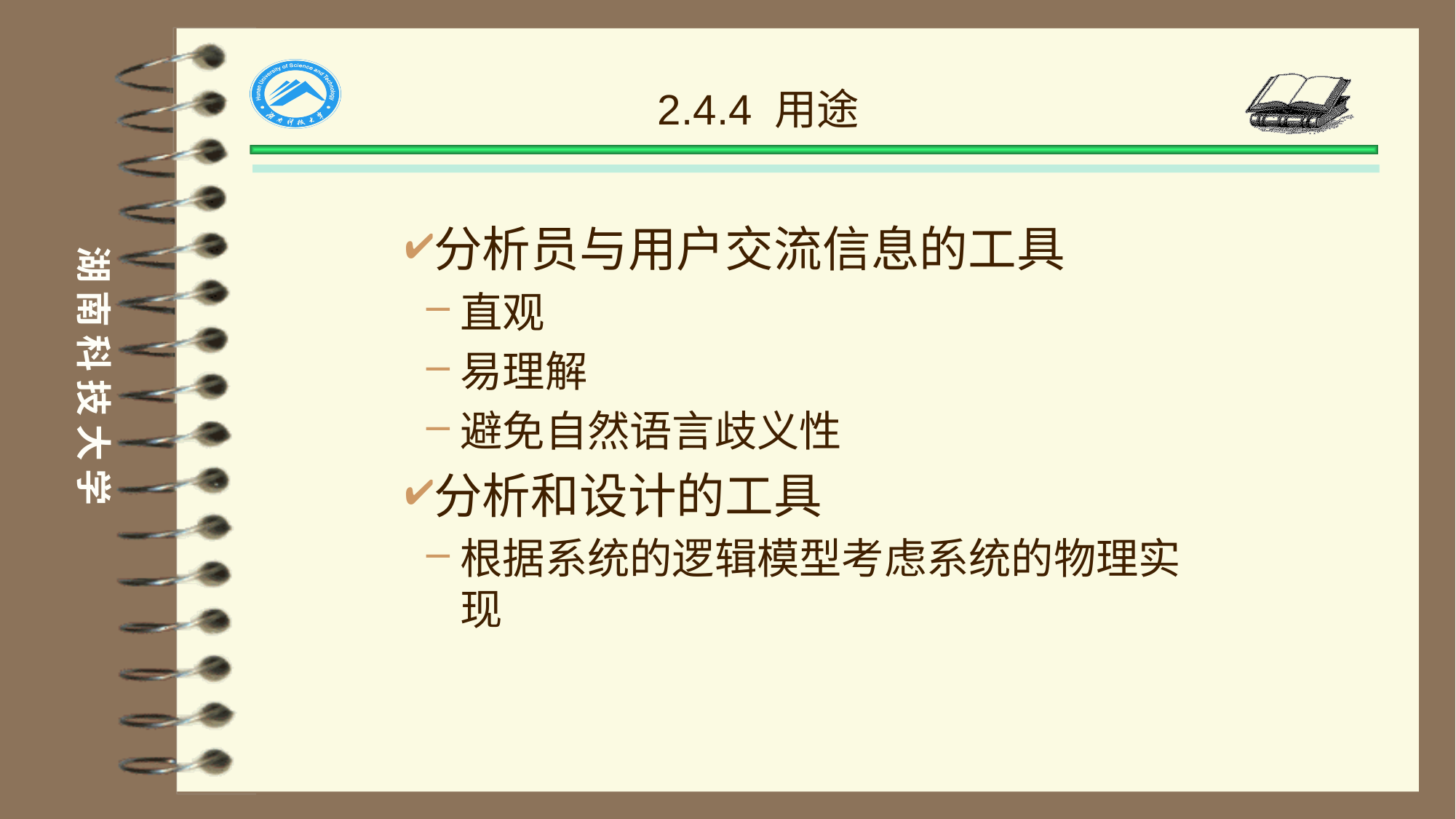

2.4.4 用途
分析员与用户交流信息的工具
直观
易理解
避免自然语言歧义性
分析和设计的工具
根据系统的逻辑模型考虑系统的物理实现